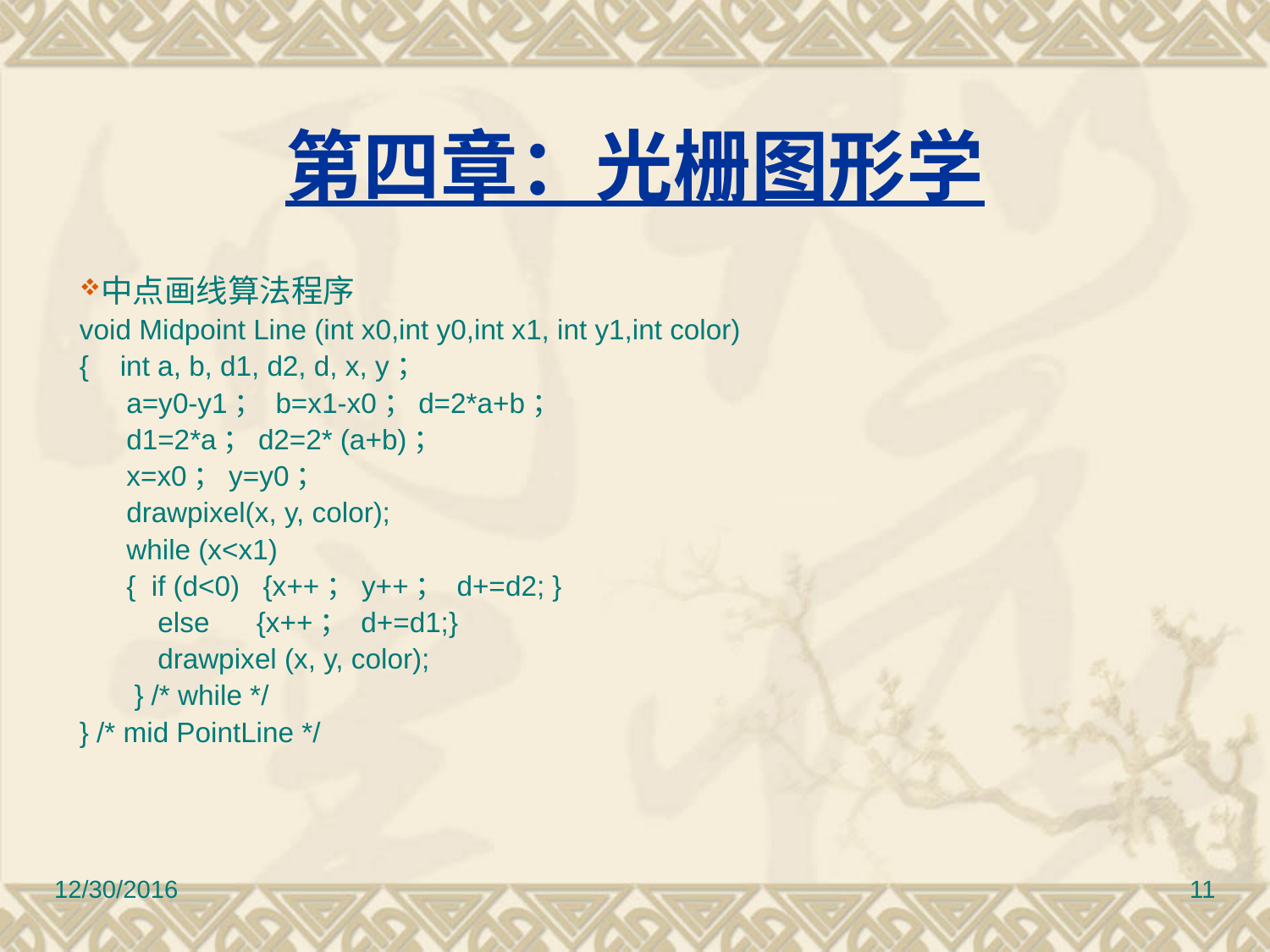

第四章：光栅图形学
中点画线算法程序
void Midpoint Line (int x0,int y0,int x1, int y1,int color)
{    int a, b, d1, d2, d, x, y；
      a=y0-y1； b=x1-x0；d=2*a+b；
      d1=2*a；d2=2* (a+b)；
      x=x0；y=y0；
      drawpixel(x, y, color);
      while (x<x1)
      {  if (d<0)   {x++；y++； d+=d2; }
          else      {x++； d+=d1;}
          drawpixel (x, y, color);
       } /* while */
} /* mid PointLine */
12/30/2016
11